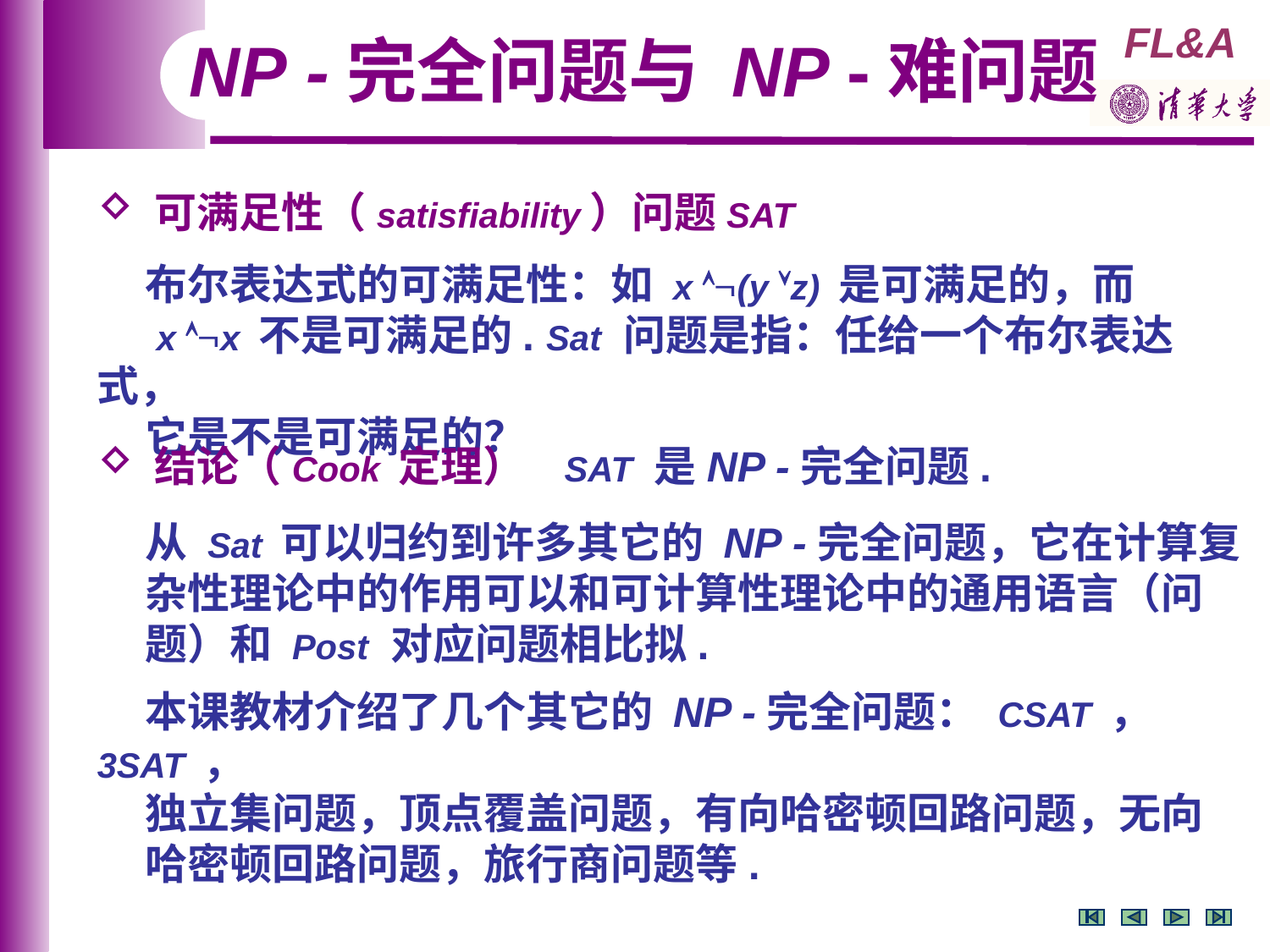

NP -完全问题与 NP -难问题
 可满足性（satisfiability）问题SAT

    布尔表达式的可满足性：如 x ∧¬(y ∨z) 是可满足的，而
     x ∧¬x 不是可满足的. Sat 问题是指：任给一个布尔表达式，
    它是不是可满足的？
 结论（Cook 定理）   SAT 是NP -完全问题.
    从 Sat 可以归约到许多其它的 NP -完全问题，它在计算复
    杂性理论中的作用可以和可计算性理论中的通用语言（问
    题）和 Post 对应问题相比拟.

    本课教材介绍了几个其它的 NP -完全问题： CSAT ， 3SAT ，
    独立集问题，顶点覆盖问题，有向哈密顿回路问题，无向
    哈密顿回路问题，旅行商问题等.